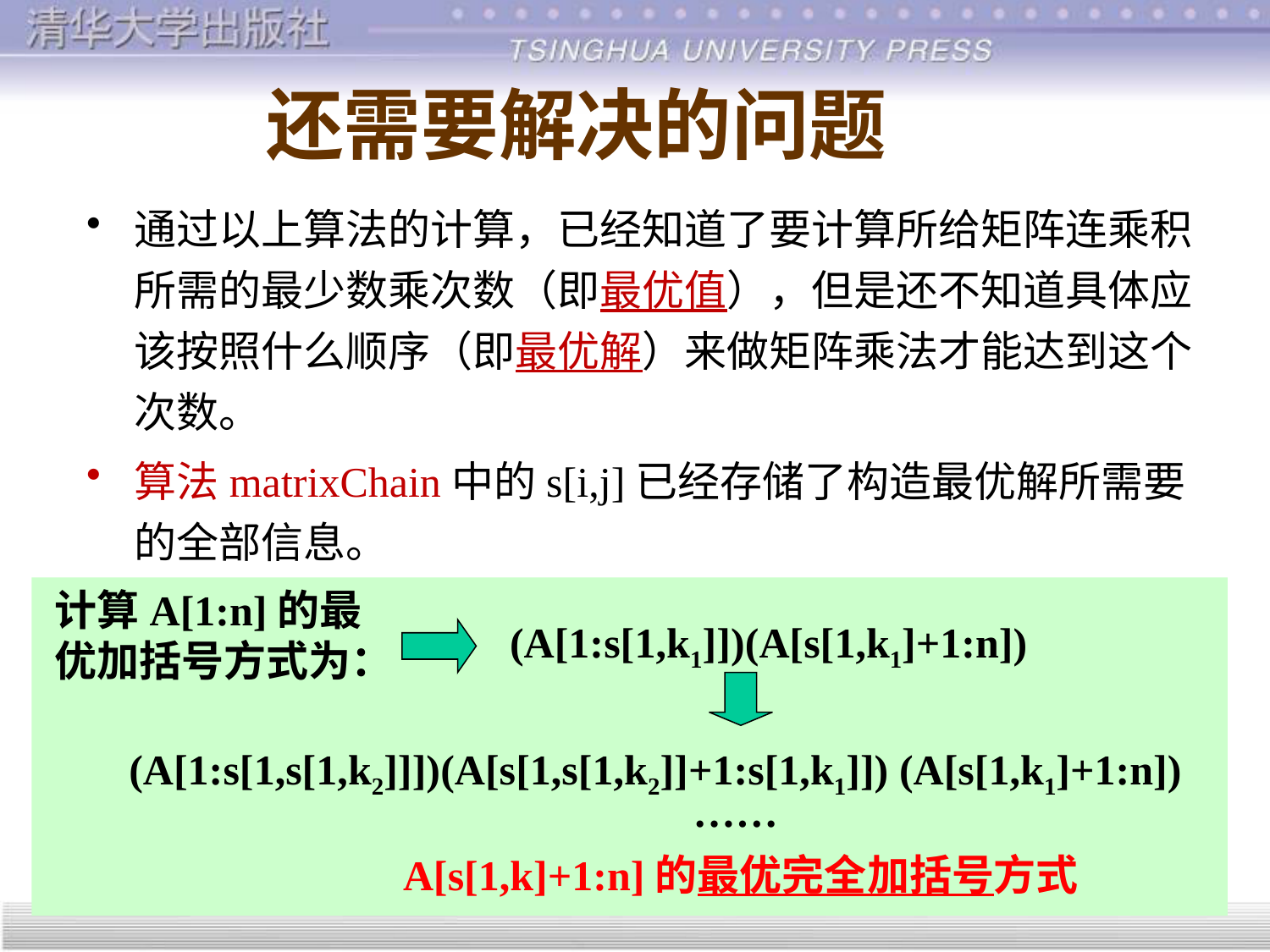

# 还需要解决的问题
通过以上算法的计算，已经知道了要计算所给矩阵连乘积所需的最少数乘次数（即最优值），但是还不知道具体应该按照什么顺序（即最优解）来做矩阵乘法才能达到这个次数。
算法matrixChain中的s[i,j]已经存储了构造最优解所需要的全部信息。

计算A[1:n]的最优加括号方式为：
(A[1:s[1,k1]])(A[s[1,k1]+1:n])

(A[1:s[1,s[1,k2]]])(A[s[1,s[1,k2]]+1:s[1,k1]]) (A[s[1,k1]+1:n])
……
A[s[1,k]+1:n]的最优完全加括号方式
36